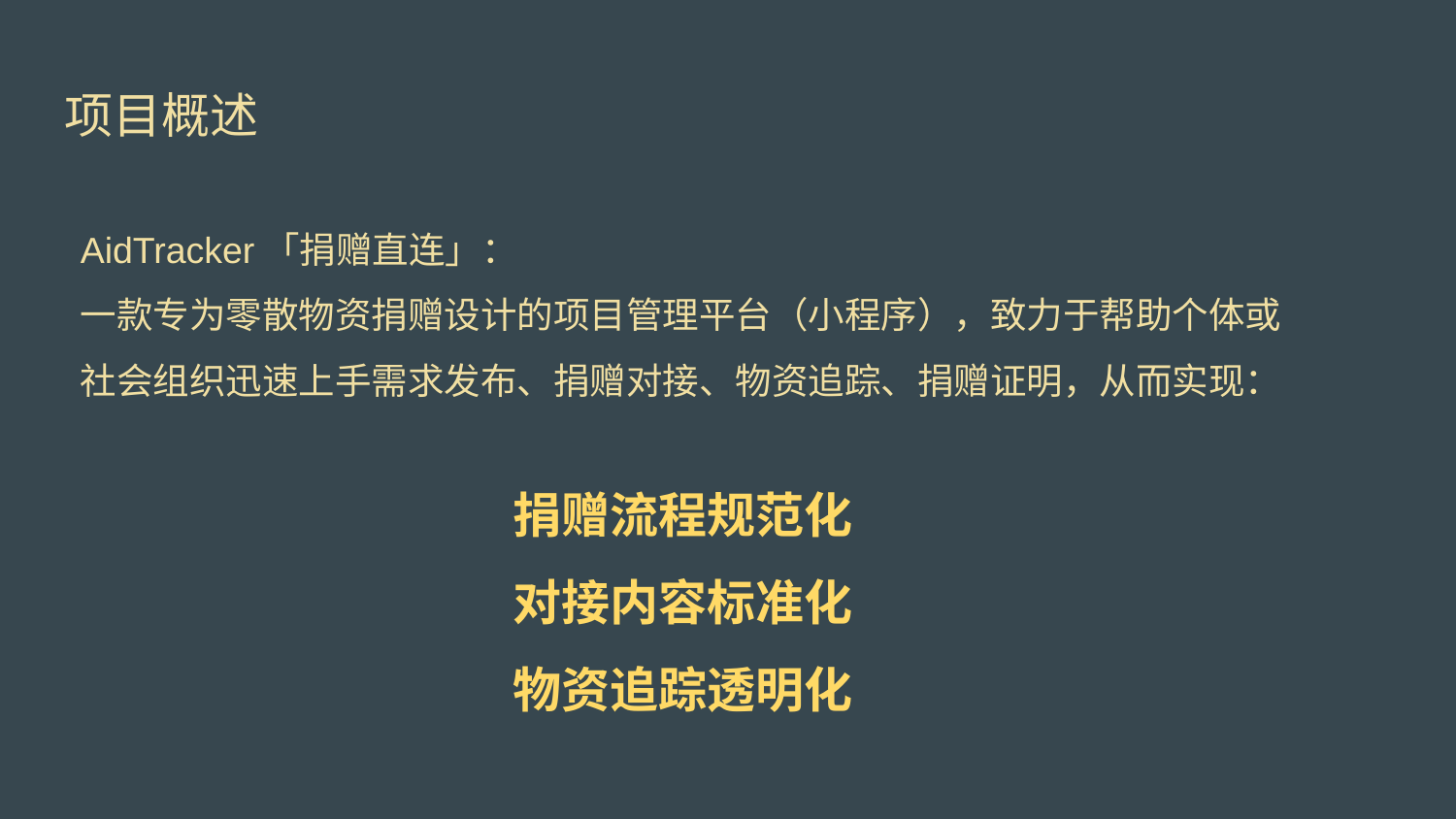

# 项目概述
AidTracker「捐赠直连」：
一款专为零散物资捐赠设计的项目管理平台（小程序），致力于帮助个体或社会组织迅速上手需求发布、捐赠对接、物资追踪、捐赠证明，从而实现：

捐赠流程规范化
对接内容标准化
物资追踪透明化